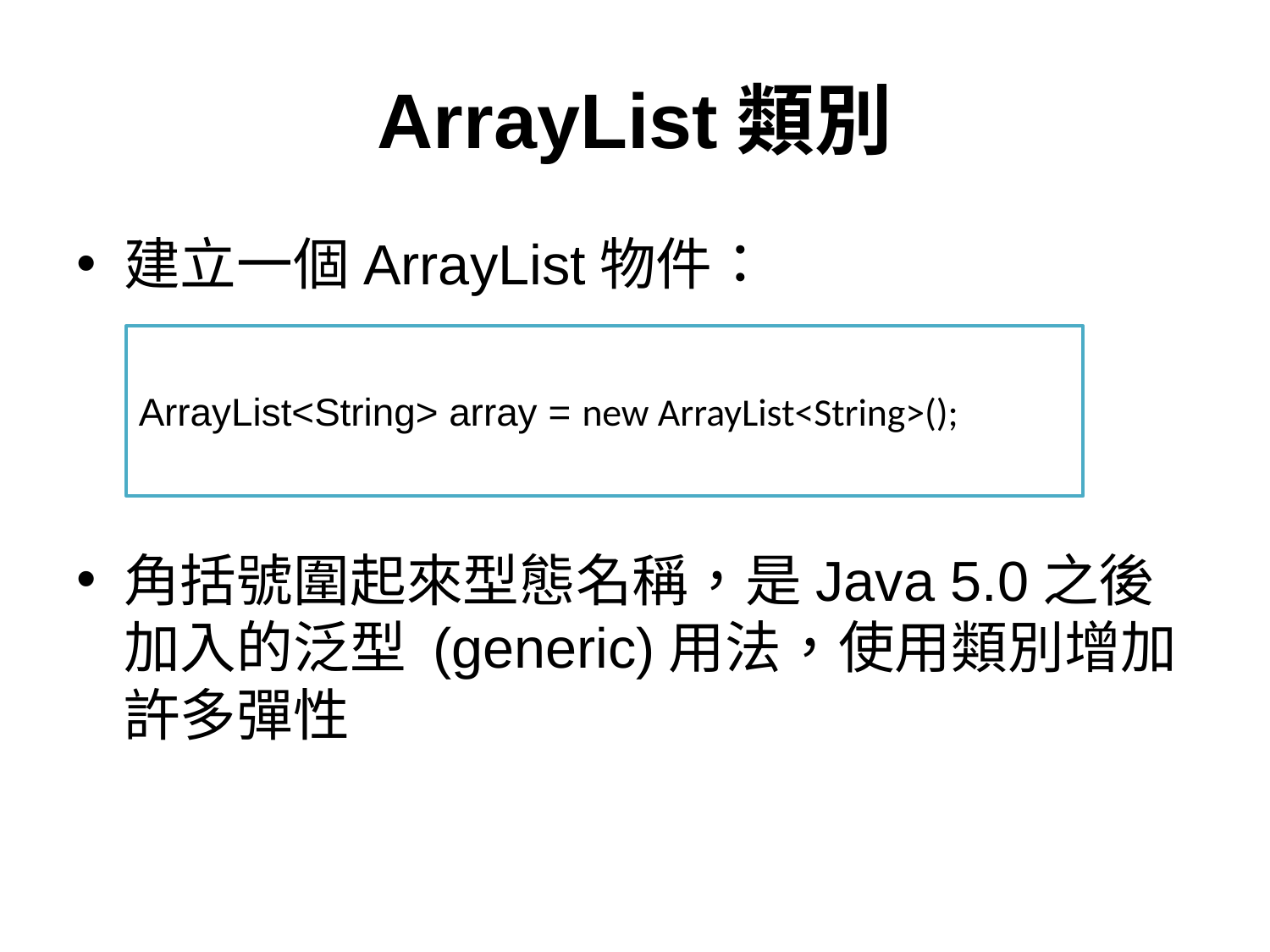

# ArrayList類別
建立一個ArrayList物件：

角括號圍起來型態名稱，是Java 5.0之後加入的泛型 (generic)用法，使用類別增加許多彈性
ArrayList<String> array = new ArrayList<String>();